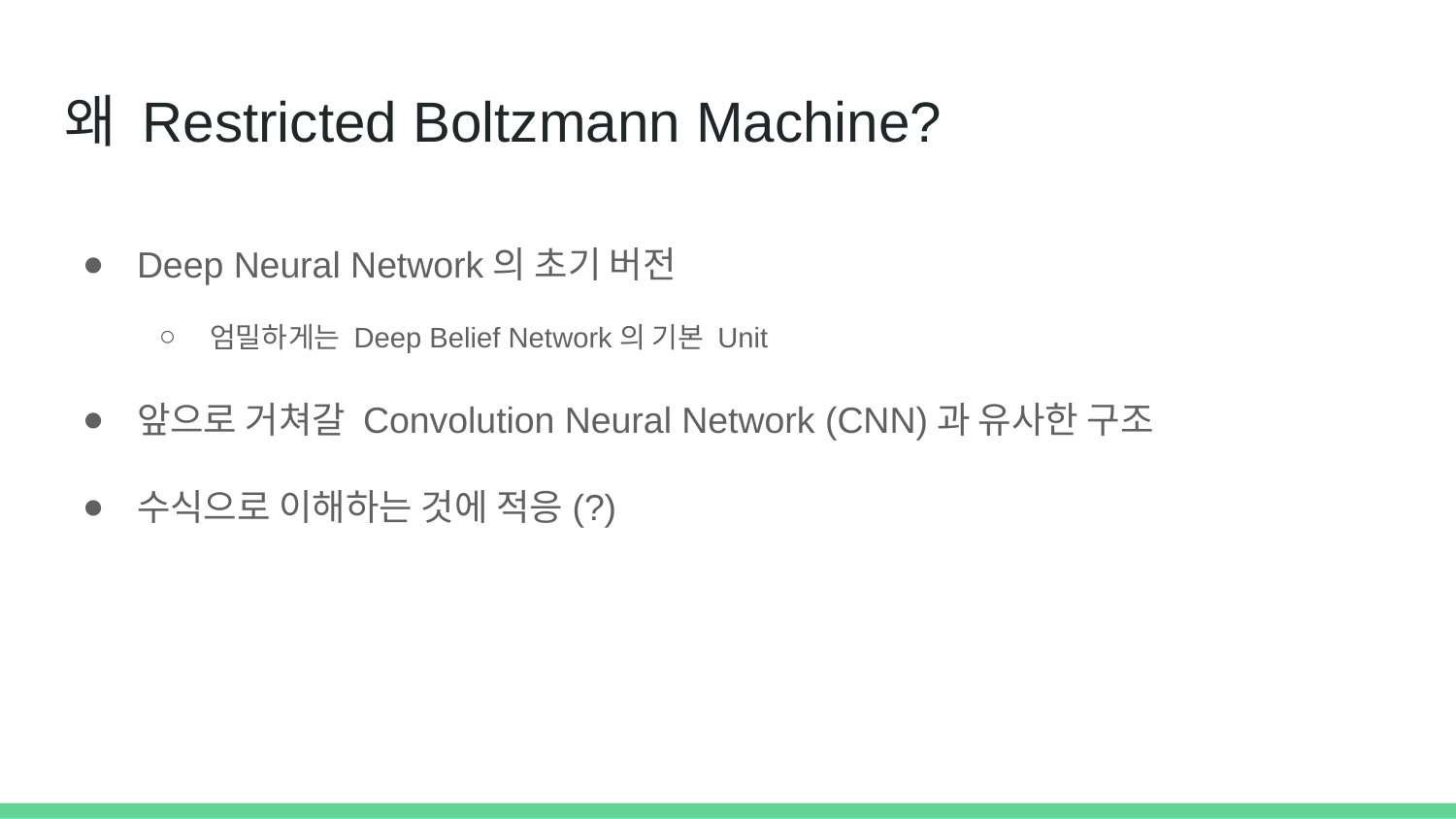

# 왜 Restricted Boltzmann Machine?
Deep Neural Network의 초기 버전
엄밀하게는 Deep Belief Network의 기본 Unit
앞으로 거쳐갈 Convolution Neural Network (CNN)과 유사한 구조
수식으로 이해하는 것에 적응(?)